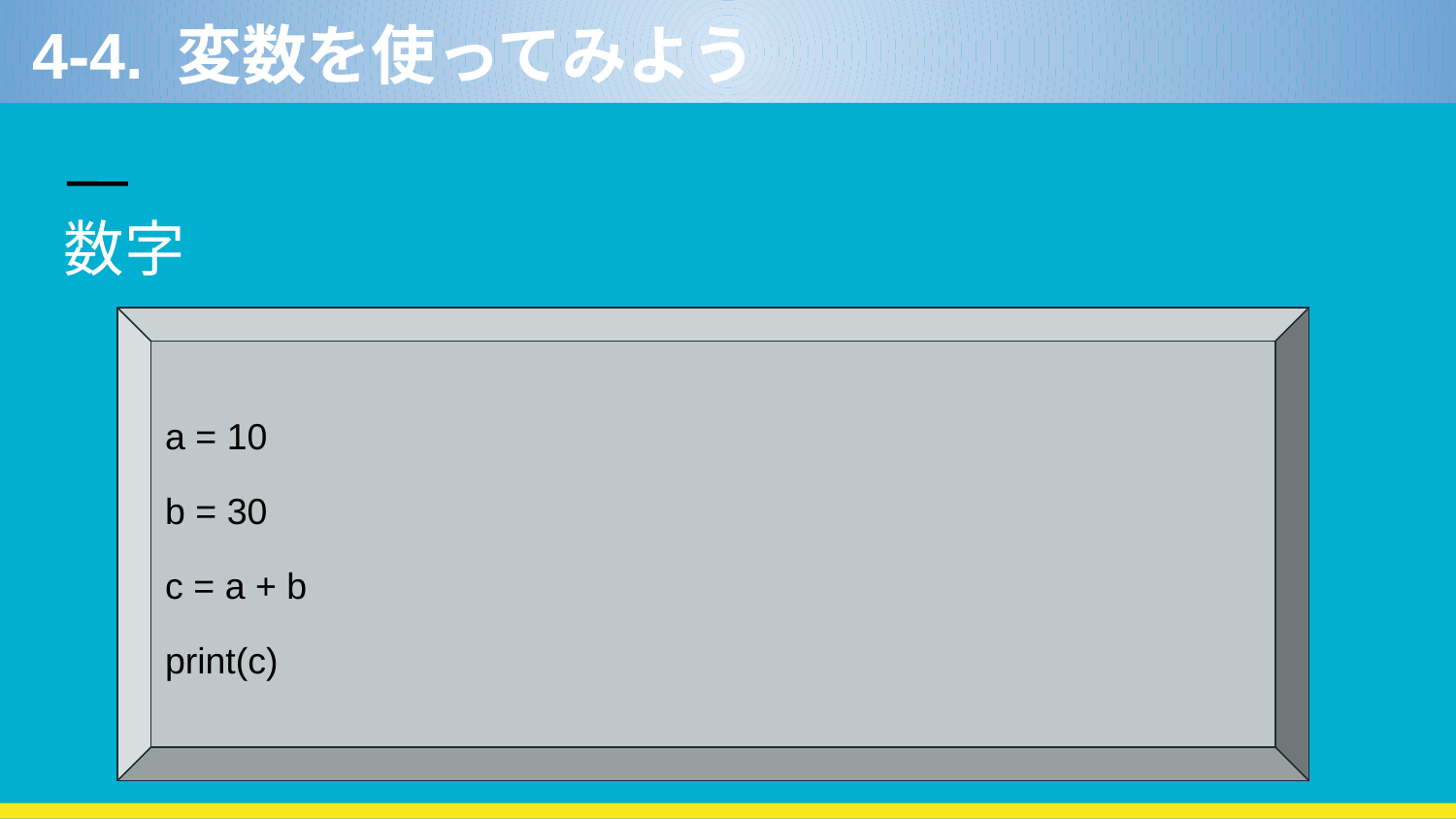

4-4. 変数を使ってみよう
数字
a = 10
b = 30
c = a + b
print(c)